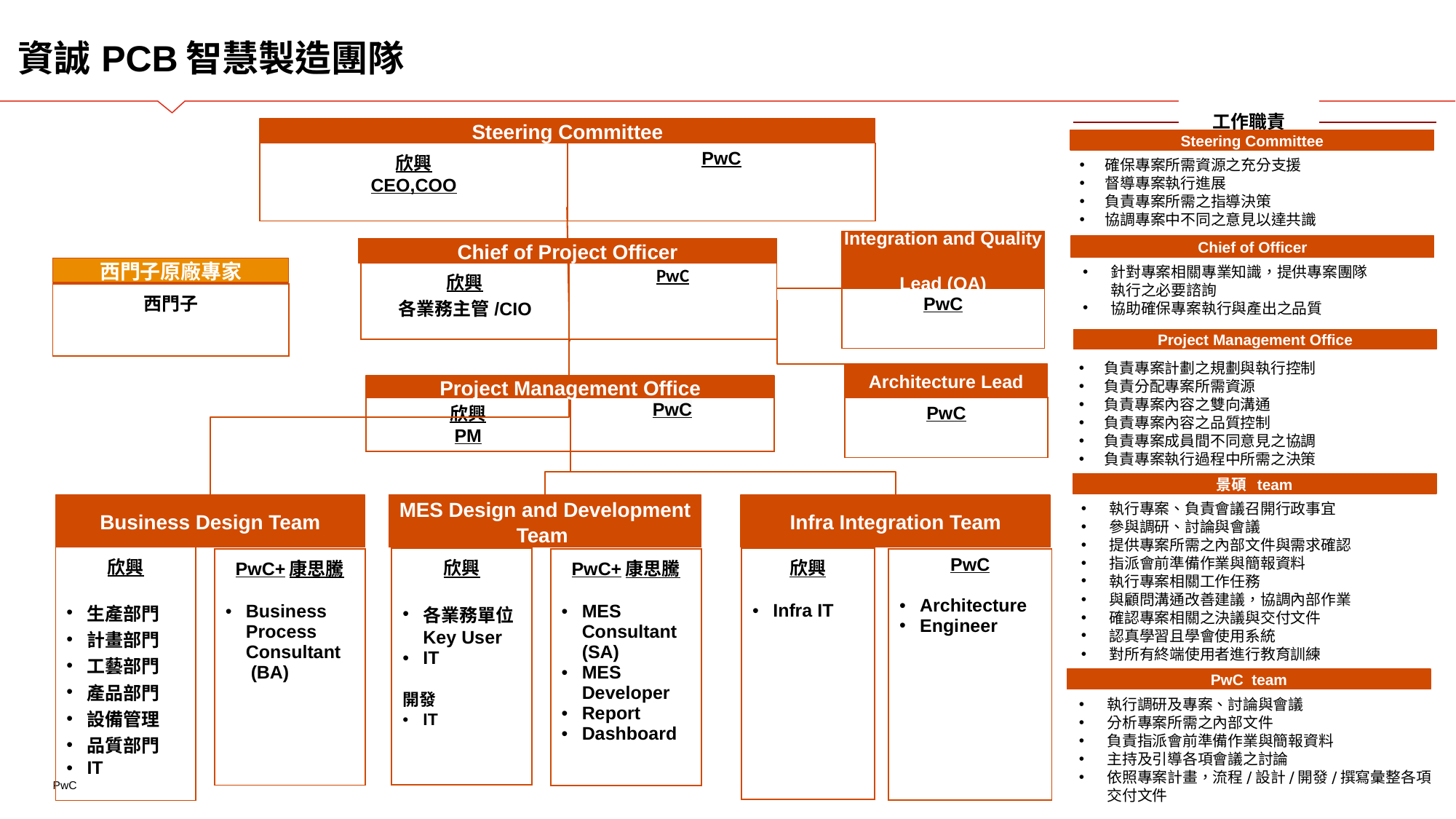

# 資誠PCB智慧製造團隊
工作職責
Steering Committee
確保專案所需資源之充分支援
督導專案執行進展
負責專案所需之指導決策
協調專案中不同之意見以達共識
Chief of Officer
針對專案相關專業知識，提供專案團隊執行之必要諮詢
協助確保專案執行與產出之品質
Project Management Office
負責專案計劃之規劃與執行控制
負責分配專案所需資源
負責專案內容之雙向溝通
負責專案內容之品質控制
負責專案成員間不同意見之協調
負責專案執行過程中所需之決策

景碩  team
執行專案、負責會議召開行政事宜
參與調研、討論與會議
提供專案所需之內部文件與需求確認
指派會前準備作業與簡報資料
執行專案相關工作任務
與顧問溝通改善建議，協調內部作業
確認專案相關之決議與交付文件
認真學習且學會使用系統
對所有終端使用者進行教育訓練

PwC  team
執行調研及專案、討論與會議
分析專案所需之內部文件
負責指派會前準備作業與簡報資料
主持及引導各項會議之討論
依照專案計畫，流程/設計/開發/撰寫彙整各項交付文件
Steering Committee
| 欣興 CEO,COO | PwC |
| --- | --- |
Integration and Quality
Lead (QA)
Chief of Project Officer
西門子原廠專家
| 欣興 各業務主管/CIO | PwC |
| --- | --- |
| 西門子 |
| --- |
| PwC |
| --- |
Architecture Lead
Project Management Office
| 欣興 PM | PwC |
| --- | --- |
| PwC |
| --- |
MES Design and Development Team
Business Design Team
Infra Integration Team
| 欣興 生產部門 計畫部門 工藝部門 產品部門 設備管理 品質部門 IT |
| --- |
| 欣興 Infra IT |
| --- |
| 欣興 各業務單位Key User IT 開發 IT |
| --- |
| PwC Architecture Engineer |
| --- |
| PwC+康思騰 Business Process Consultant (BA) |
| --- |
| PwC+康思騰 MES Consultant (SA) MES Developer Report Dashboard |
| --- |